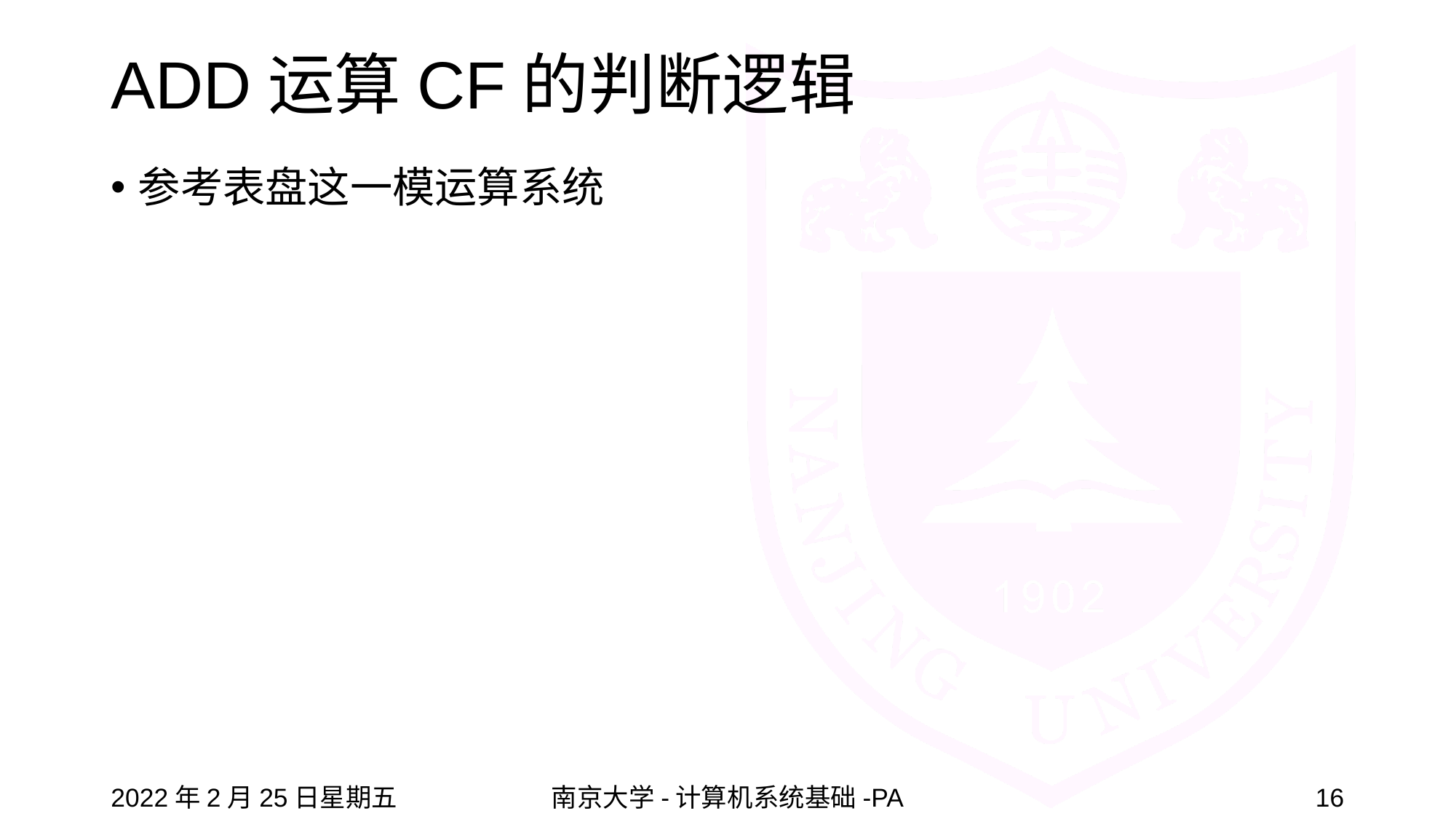

# ADD运算CF的判断逻辑
参考表盘这一模运算系统
2022年2月25日星期五
南京大学-计算机系统基础-PA
16